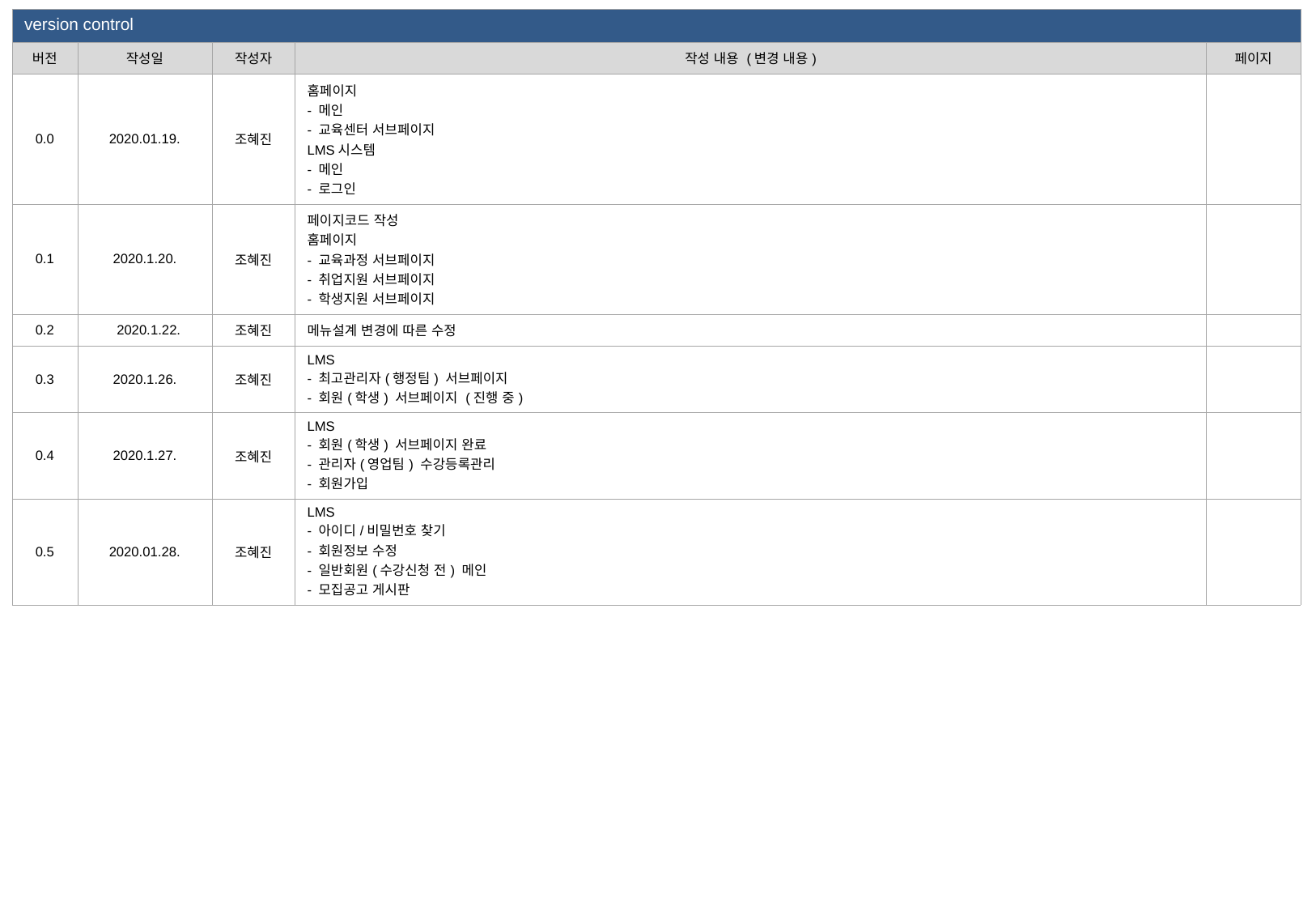

| version control |  |  |  |  |
| --- | --- | --- | --- | --- |
| 버전 | 작성일 | 작성자 | 작성 내용 (변경 내용) | 페이지 |
| 0.0 | 2020.01.19. | 조혜진 | 홈페이지 - 메인 - 교육센터 서브페이지 LMS시스템 - 메인 - 로그인 |  |
| 0.1 | 2020.1.20. | 조혜진 | 페이지코드 작성 홈페이지 - 교육과정 서브페이지 - 취업지원 서브페이지 - 학생지원 서브페이지 |  |
| 0.2 | 2020.1.22. | 조혜진 | 메뉴설계 변경에 따른 수정 |  |
| 0.3 | 2020.1.26. | 조혜진 | LMS - 최고관리자(행정팀) 서브페이지 - 회원(학생) 서브페이지 (진행 중) |  |
| 0.4 | 2020.1.27. | 조혜진 | LMS - 회원(학생) 서브페이지 완료 - 관리자(영업팀) 수강등록관리 - 회원가입 |  |
| 0.5 | 2020.01.28. | 조혜진 | LMS - 아이디/비밀번호 찾기 - 회원정보 수정 - 일반회원(수강신청 전) 메인 - 모집공고 게시판 |  |